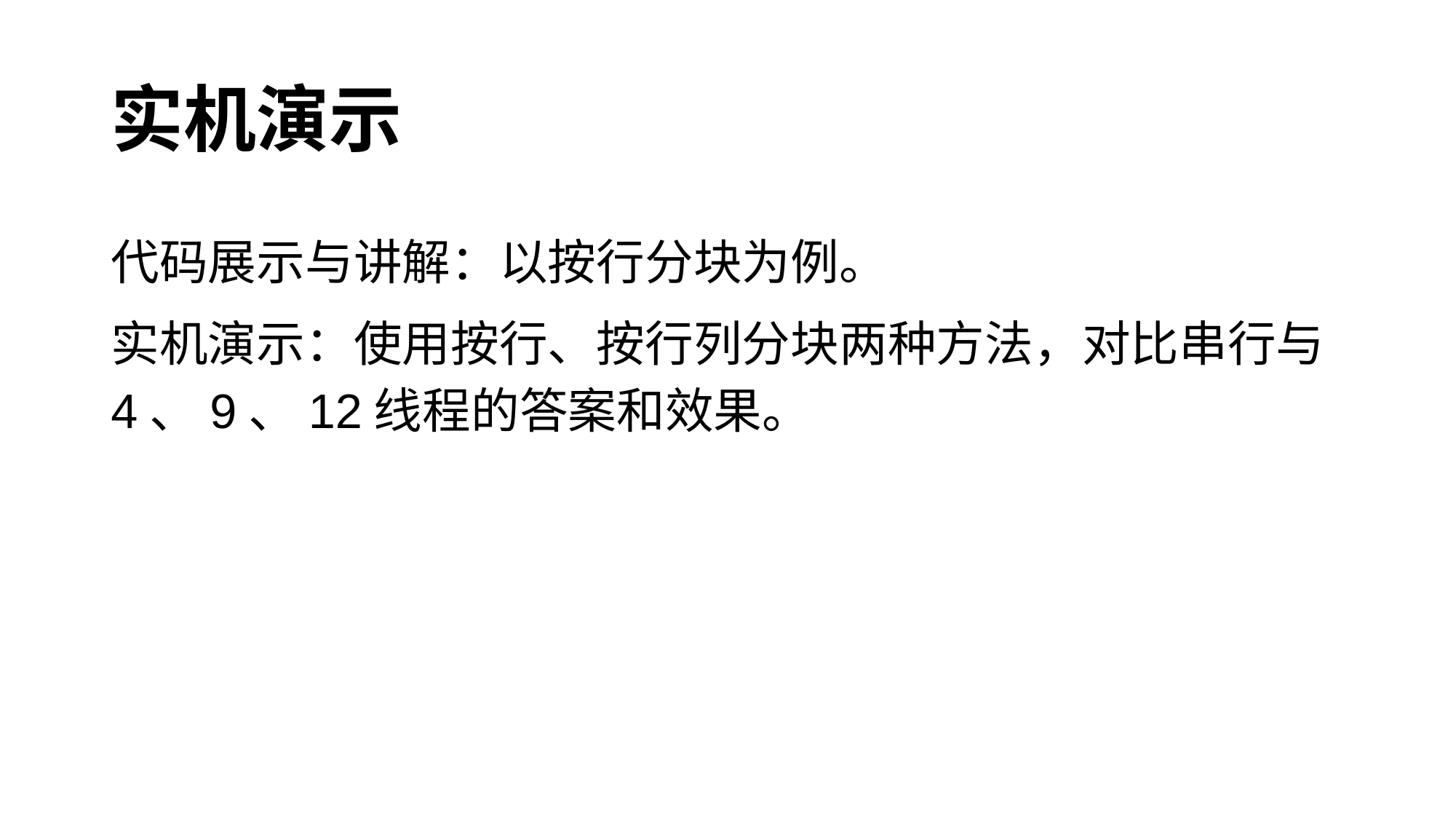

# 实机演示
代码展示与讲解：以按行分块为例。
实机演示：使用按行、按行列分块两种方法，对比串行与4、9、12线程的答案和效果。